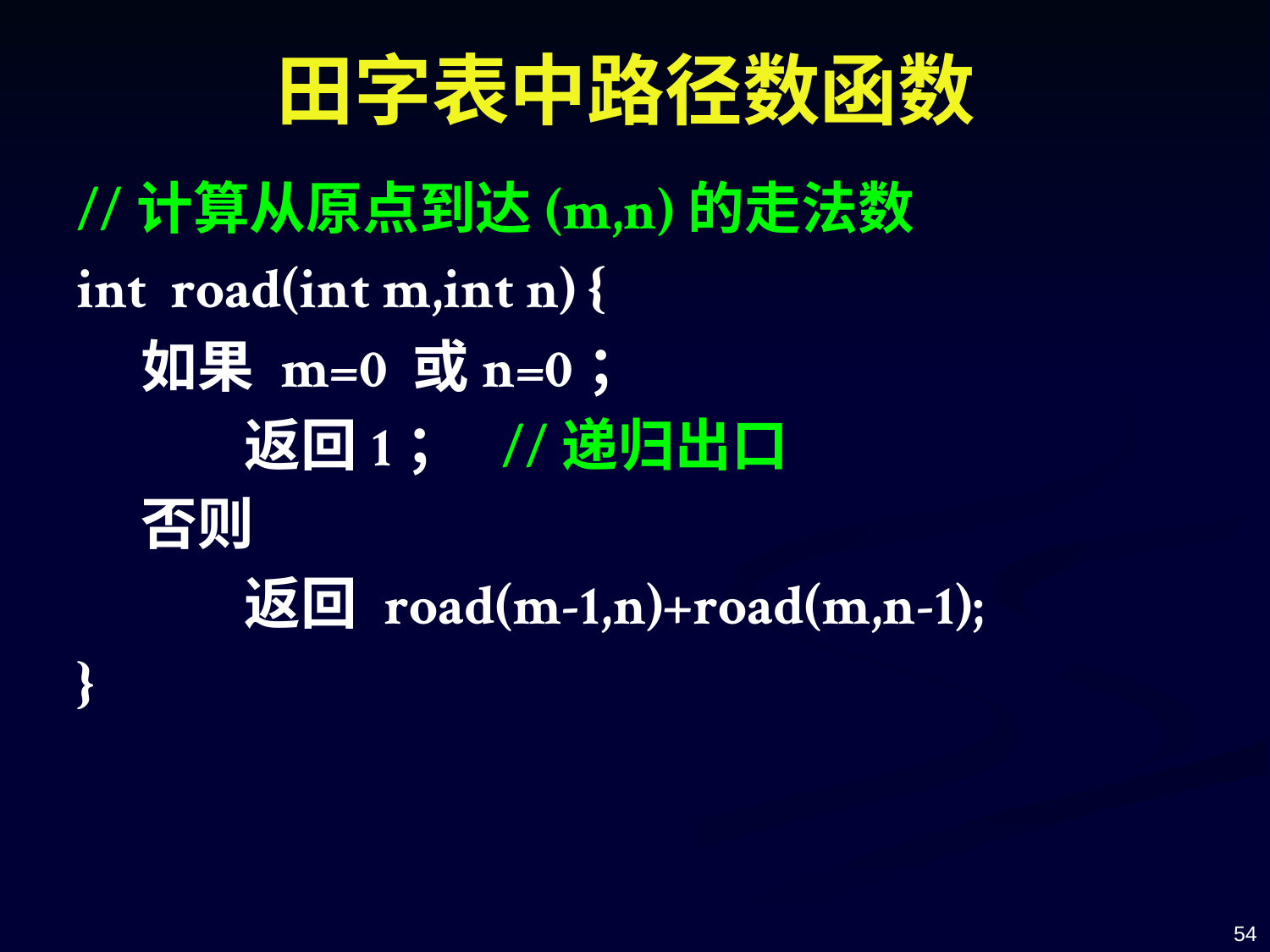

# 田字表中路径数函数
//计算从原点到达(m,n)的走法数
int  road(int m,int n) {
    如果 m=0 或n=0；
            返回1；  //递归出口
    否则
            返回 road(m-1,n)+road(m,n-1);
}
54